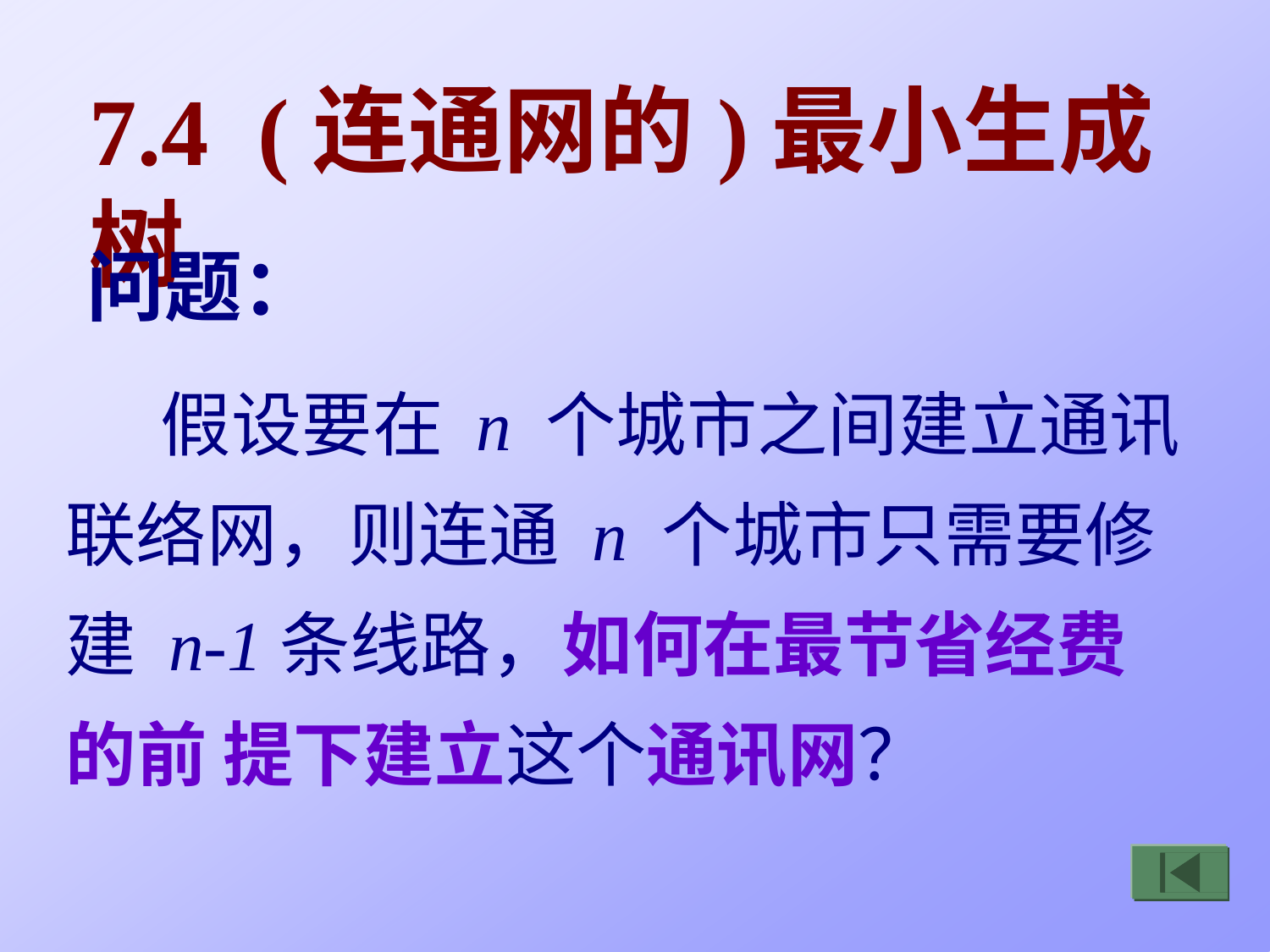

# 7.4	(连通网的)最小生成树
问题：
假设要在 n 个城市之间建立通讯 联络网，则连通 n 个城市只需要修建 n-1条线路，如何在最节省经费的前 提下建立这个通讯网？